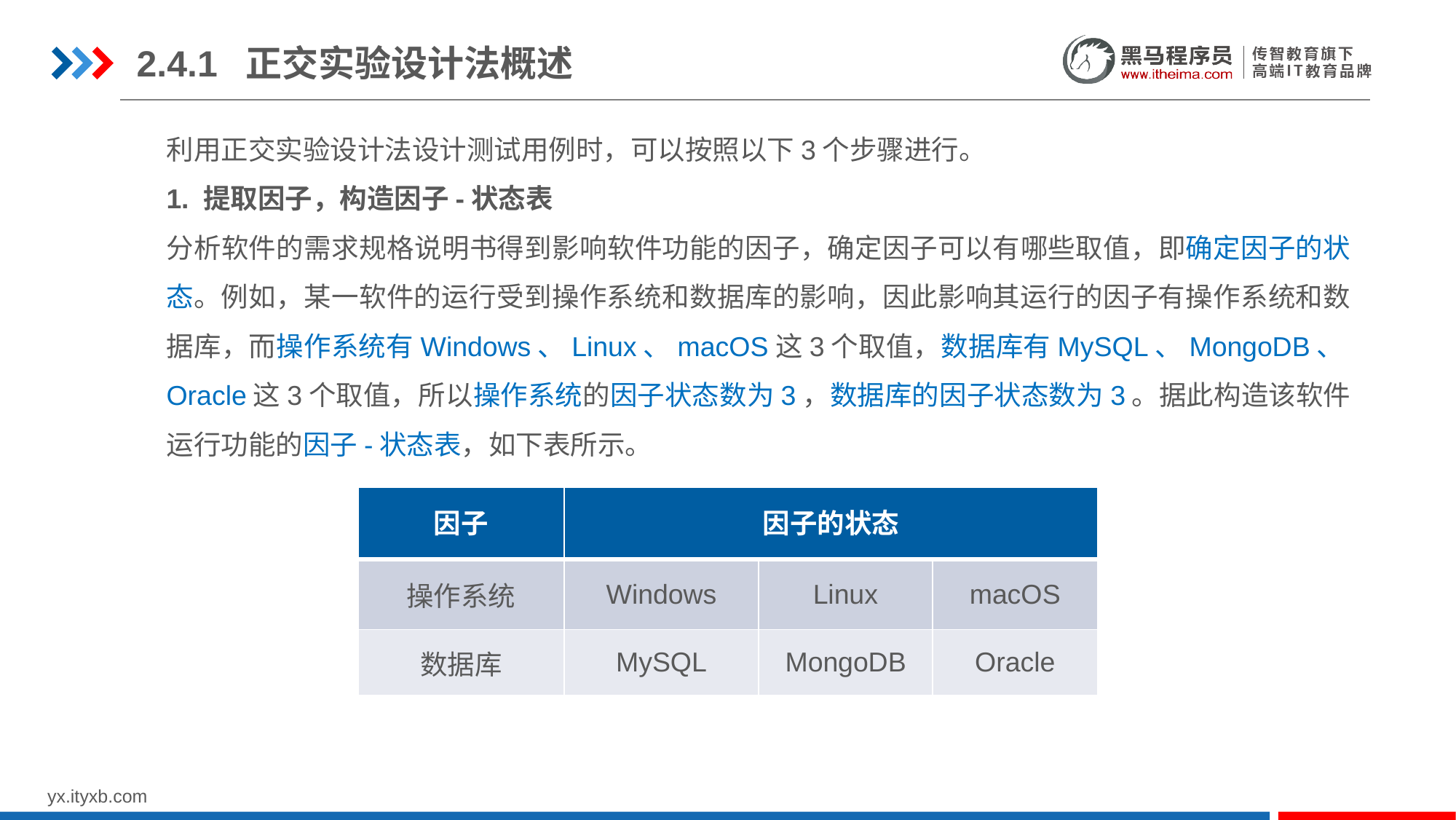

2.4.1	正交实验设计法概述
利用正交实验设计法设计测试用例时，可以按照以下3个步骤进行。
1. 提取因子，构造因子-状态表
分析软件的需求规格说明书得到影响软件功能的因子，确定因子可以有哪些取值，即确定因子的状态。例如，某一软件的运行受到操作系统和数据库的影响，因此影响其运行的因子有操作系统和数据库，而操作系统有Windows、Linux、macOS这3个取值，数据库有MySQL、MongoDB、Oracle这3个取值，所以操作系统的因子状态数为3，数据库的因子状态数为3。据此构造该软件运行功能的因子-状态表，如下表所示。
| 因子 | 因子的状态 |  |  |
| --- | --- | --- | --- |
| 操作系统 | Windows | Linux | macOS |
| 数据库 | MySQL | MongoDB | Oracle |